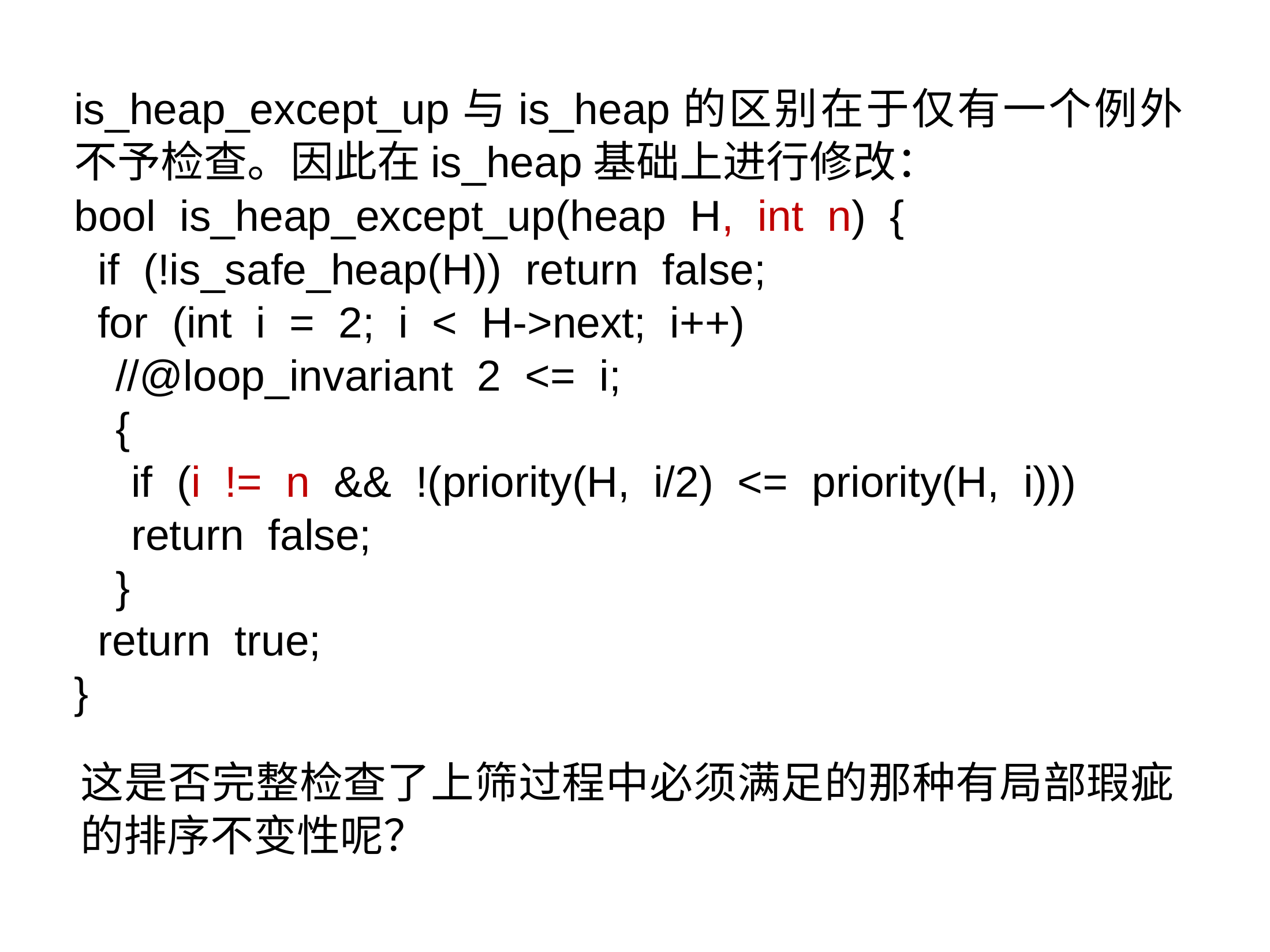

is_heap_except_up与is_heap的区别在于仅有一个例外不予检查。因此在is_heap基础上进行修改：
bool  is_heap_except_up(heap  H,  int  n)  {
if  (!is_safe_heap(H))  return  false;
for  (int  i  =  2;  i  <  H->next;  i++)
//@loop_invariant  2  <=  i;
{
if  (i  !=  n  &&  !(priority(H,  i/2)  <=  priority(H,  i))) return  false;
}
return  true;
}
这是否完整检查了上筛过程中必须满足的那种有局部瑕疵的排序不变性呢？